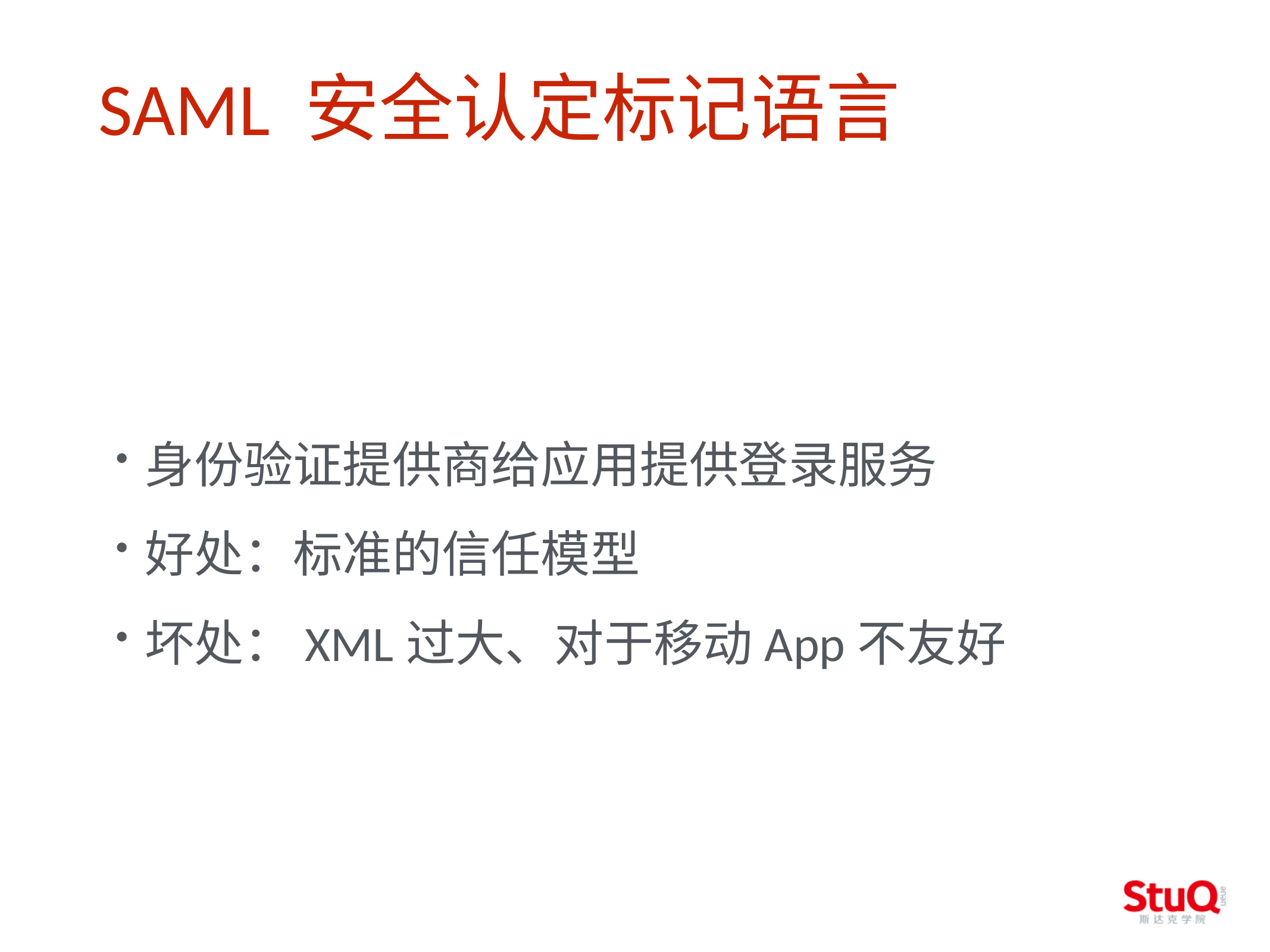

SAML 安全认定标记语言
身份验证提供商给应用提供登录服务
好处：标准的信任模型
坏处：XML过大、对于移动App不友好